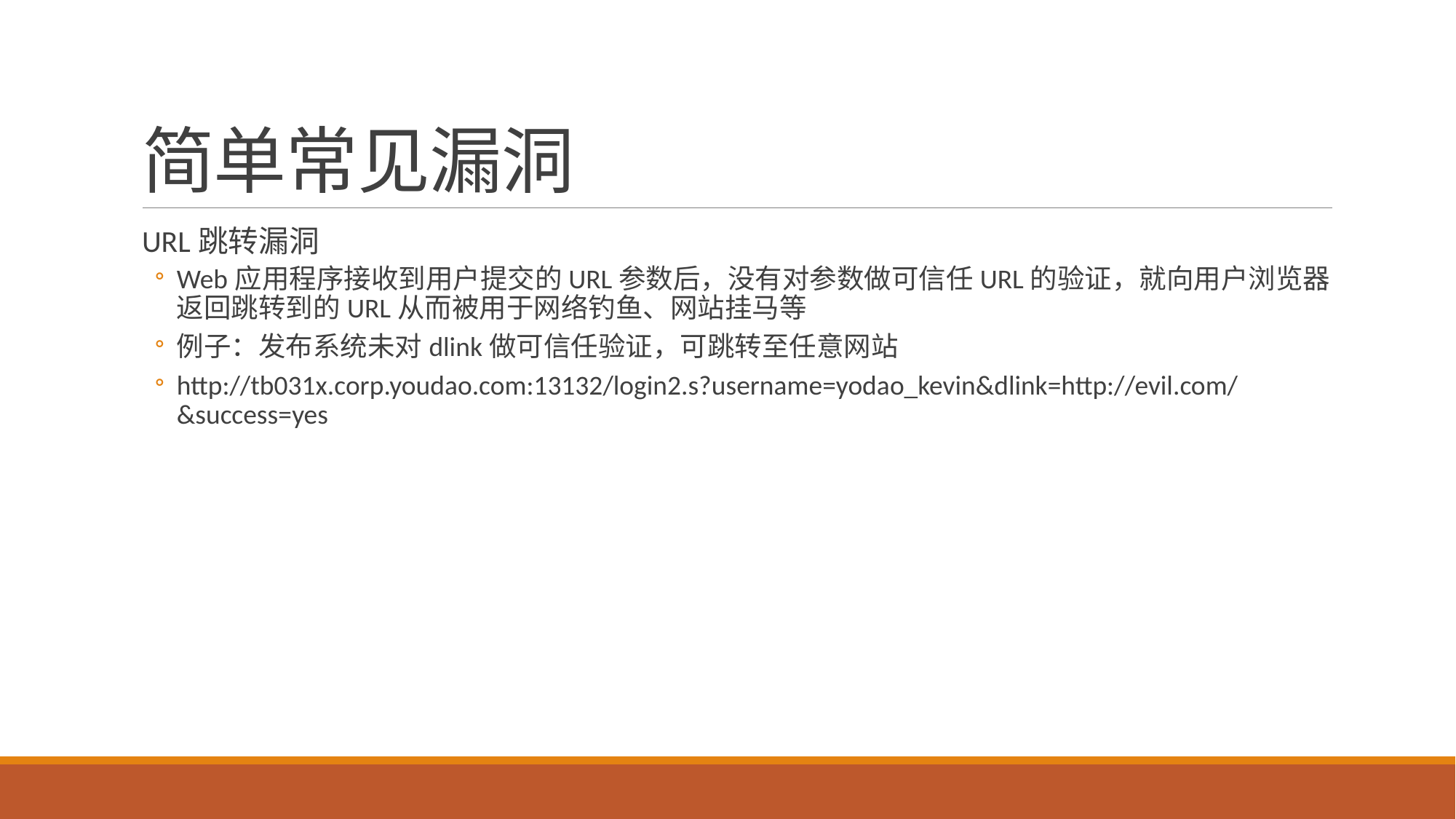

# 简单常见漏洞
URL跳转漏洞
Web应用程序接收到用户提交的URL参数后，没有对参数做可信任URL的验证，就向用户浏览器返回跳转到的URL从而被用于网络钓鱼、网站挂马等
例子：发布系统未对dlink做可信任验证，可跳转至任意网站
http://tb031x.corp.youdao.com:13132/login2.s?username=yodao_kevin&dlink=http://evil.com/&success=yes